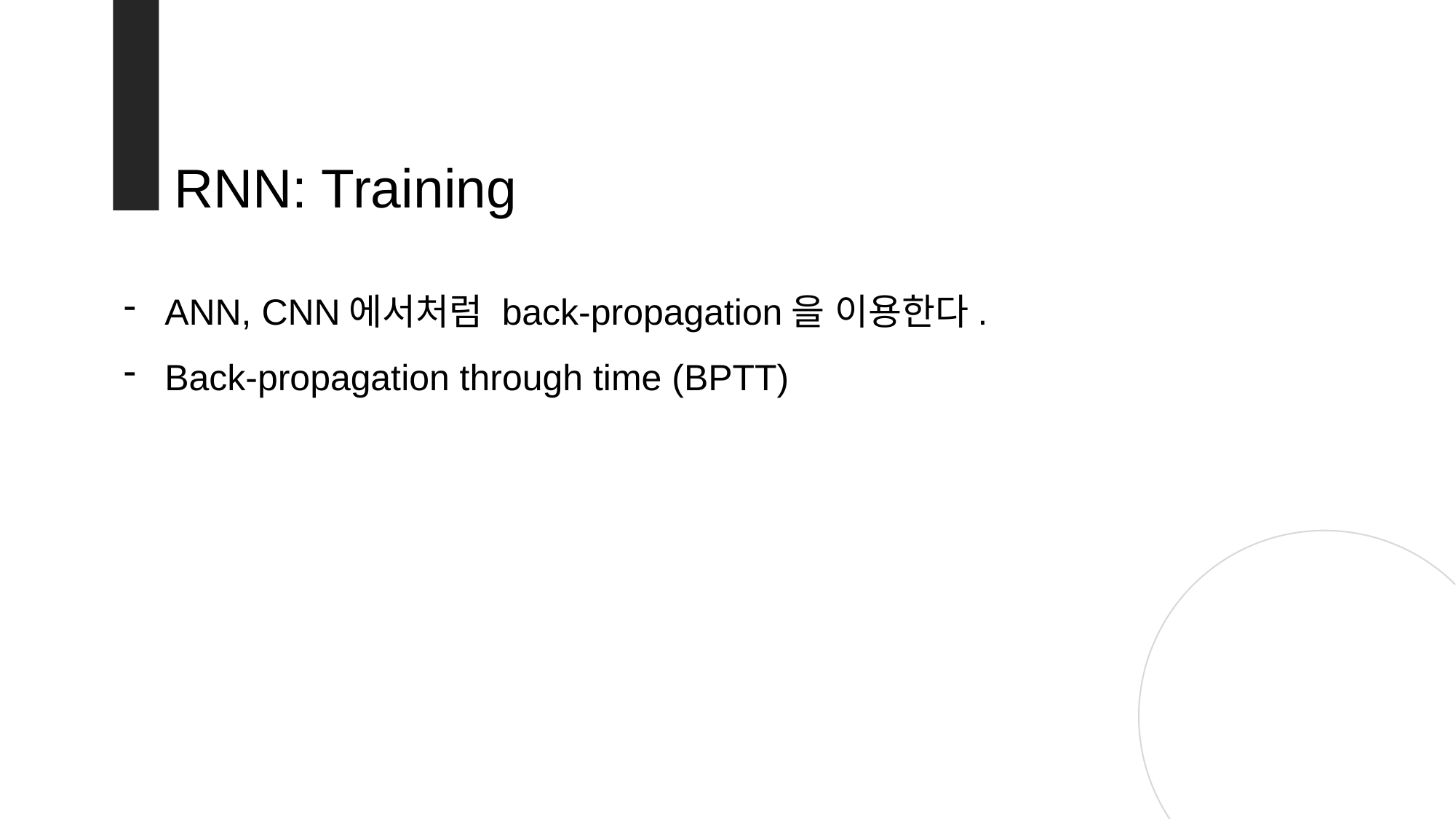

RNN: Training
ANN, CNN에서처럼 back-propagation을 이용한다.
Back-propagation through time (BPTT)